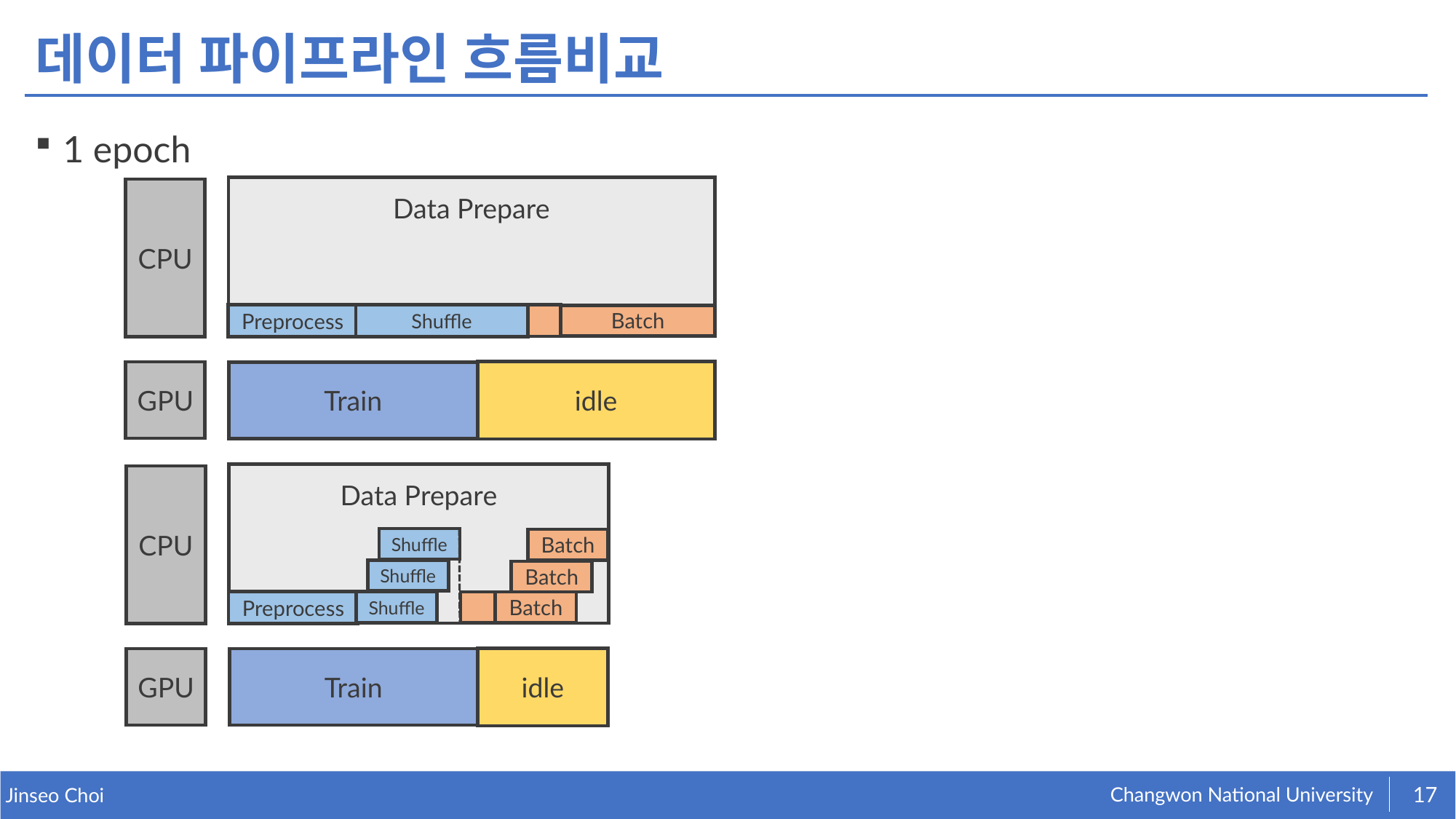

# 데이터 파이프라인 흐름비교
1 epoch

Data Prepare

CPU
Preprocess
Shuffle

Batch
idle
Train
GPU
Data Prepare

CPU
Shuffle
Batch
Shuffle
Batch
Preprocess
Shuffle

Batch
idle
Train
GPU
17